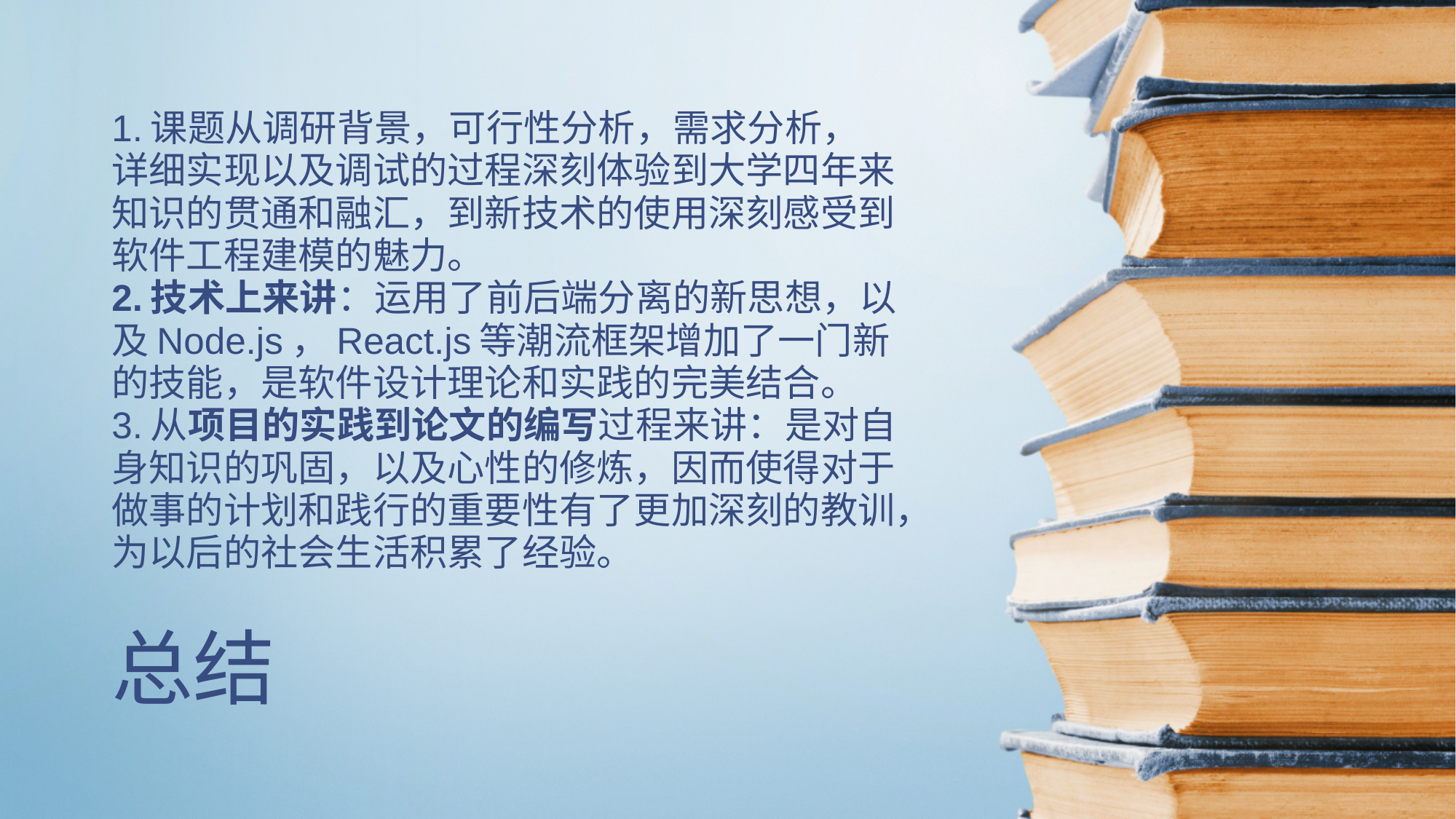

1.课题从调研背景，可行性分析，需求分析，
详细实现以及调试的过程深刻体验到大学四年来知识的贯通和融汇，到新技术的使用深刻感受到软件工程建模的魅力。
2.技术上来讲：运用了前后端分离的新思想，以及Node.js，React.js等潮流框架增加了一门新的技能，是软件设计理论和实践的完美结合。
3.从项目的实践到论文的编写过程来讲：是对自身知识的巩固，以及心性的修炼，因而使得对于做事的计划和践行的重要性有了更加深刻的教训，
为以后的社会生活积累了经验。

# 总结